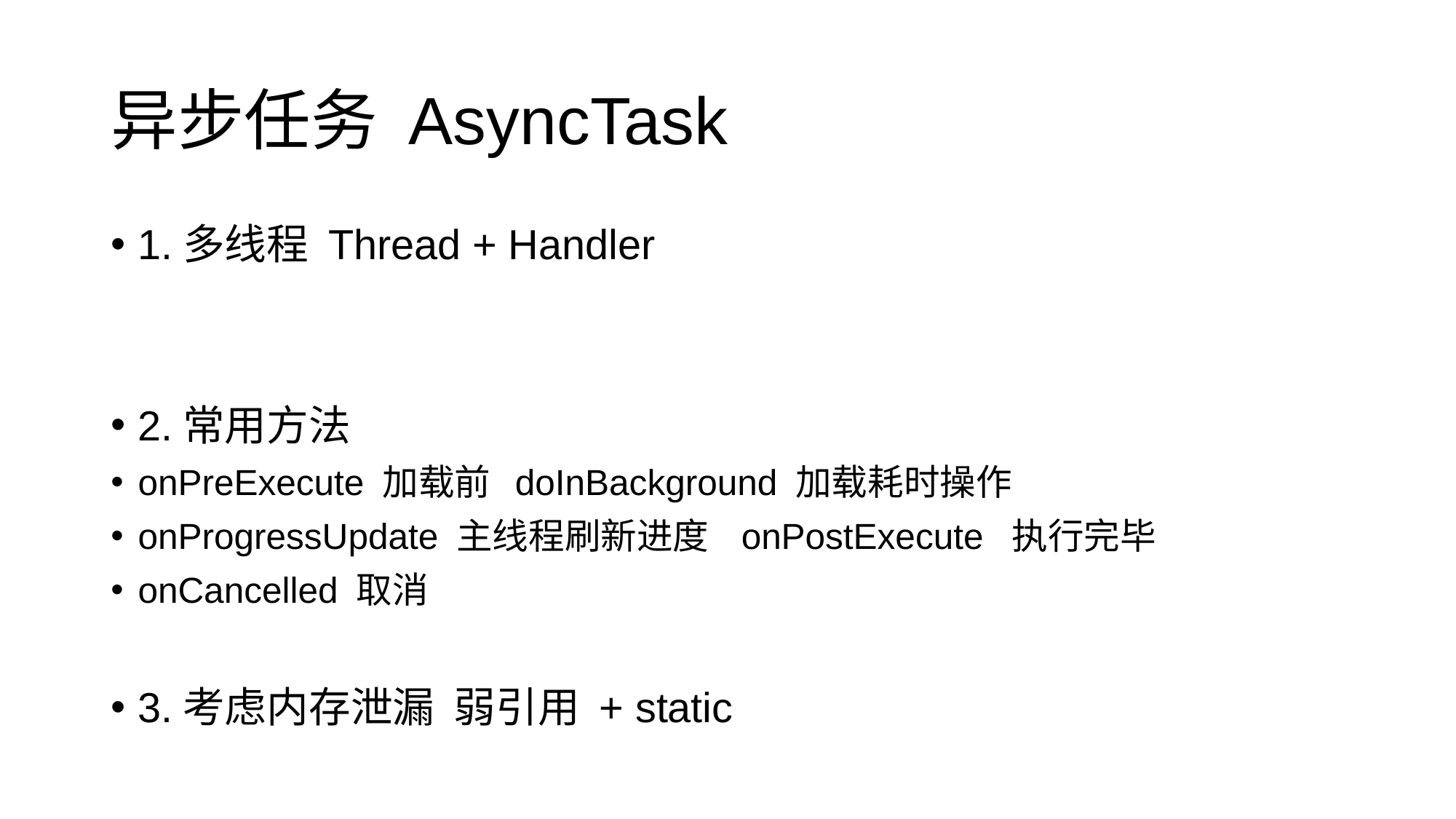

# 异步任务 AsyncTask
1.多线程 Thread + Handler

2.常用方法
onPreExecute 加载前  doInBackground 加载耗时操作
onProgressUpdate 主线程刷新进度   onPostExecute  执行完毕
onCancelled 取消

3.考虑内存泄漏  弱引用 + static